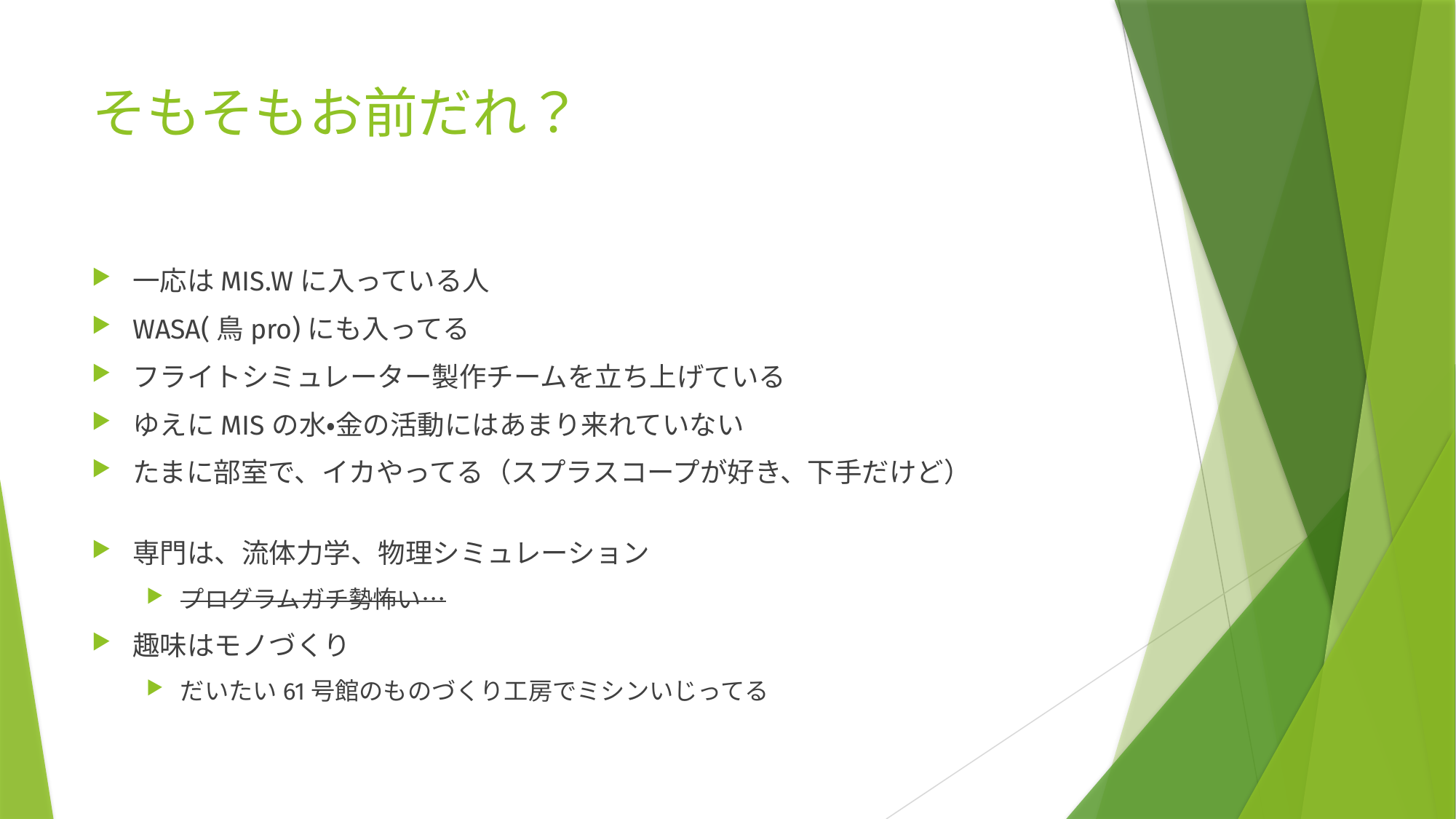

# そもそもお前だれ？
一応はMIS.Wに入っている人
WASA(鳥pro)にも入ってる
フライトシミュレーター製作チームを立ち上げている
ゆえにMISの水・金の活動にはあまり来れていない
たまに部室で、イカやってる（スプラスコープが好き、下手だけど）
専門は、流体力学、物理シミュレーション
プログラムガチ勢怖い…
趣味はモノづくり
だいたい61号館のものづくり工房でミシンいじってる